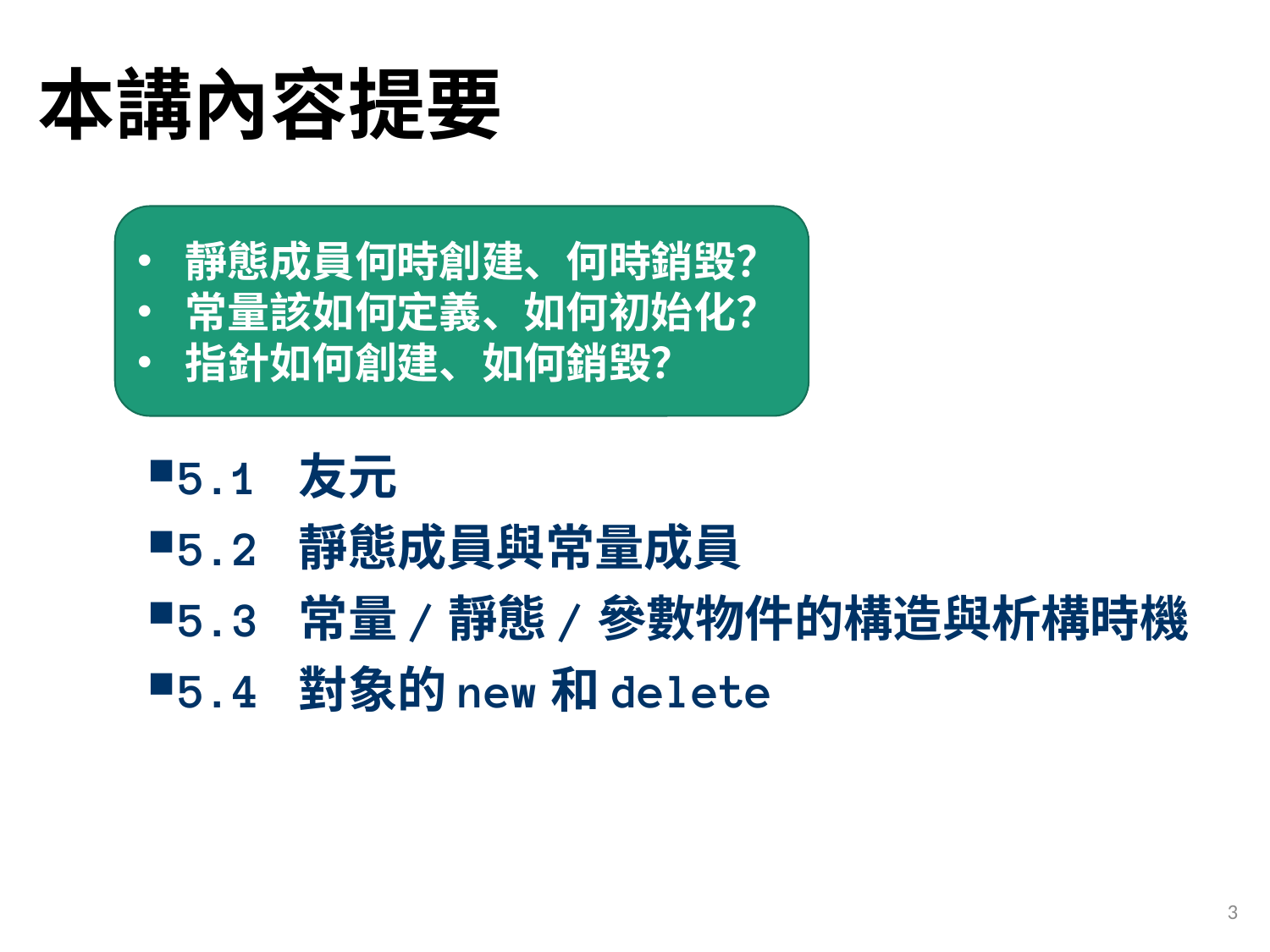

# 本講內容提要
靜態成員何時創建、何時銷毀？
常量該如何定義、如何初始化？
指針如何創建、如何銷毀？
5.1 友元
5.2 靜態成員與常量成員
5.3 常量/靜態/參數物件的構造與析構時機
5.4 對象的new和delete
3